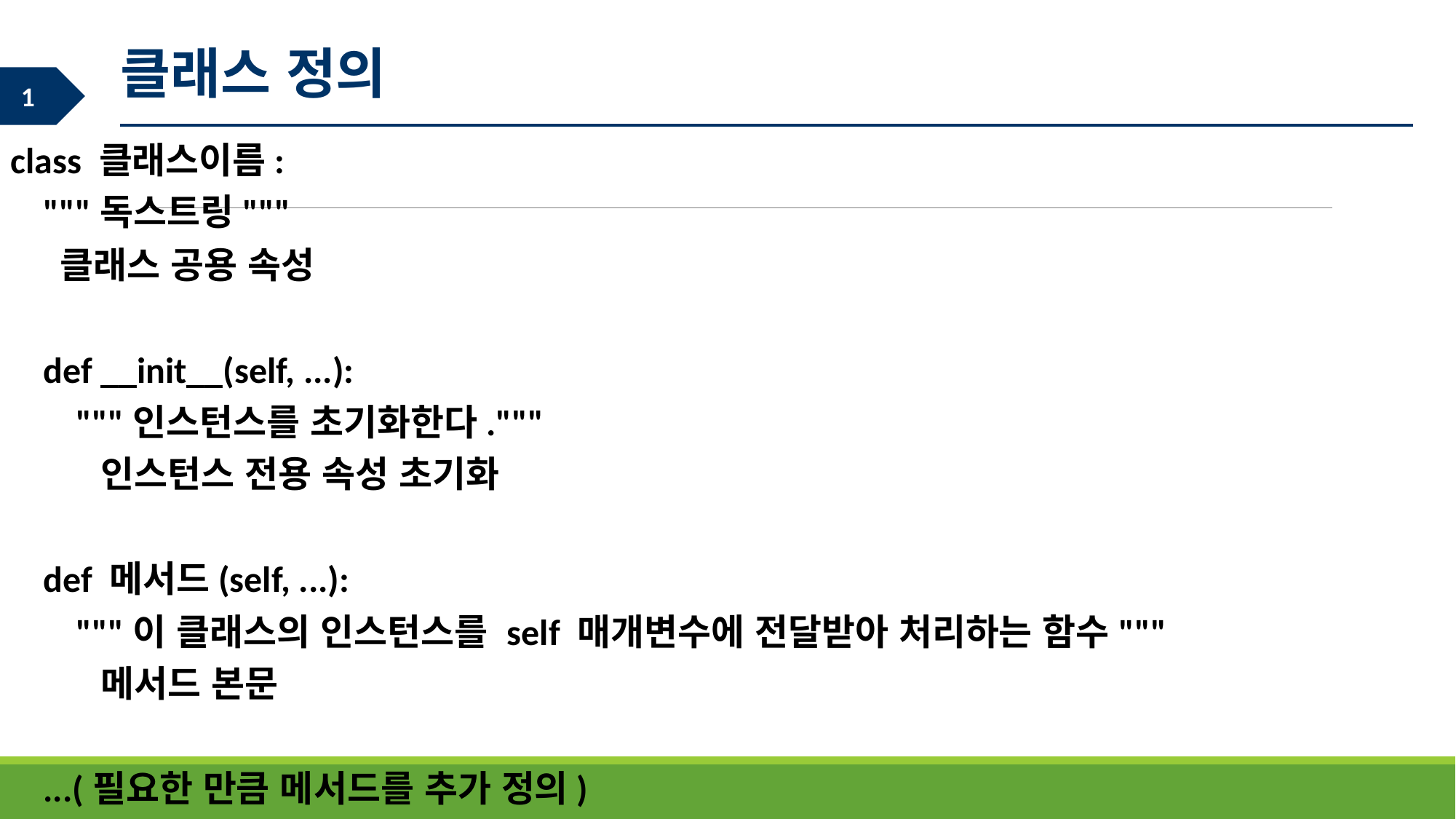

클래스 정의

class 클래스이름:
    """독스트링"""
    클래스 공용 속성

    def __init__(self, ...):
        """인스턴스를 초기화한다."""
        인스턴스 전용 속성 초기화

    def 메서드(self, ...):
        """이 클래스의 인스턴스를 self 매개변수에 전달받아 처리하는 함수"""
        메서드 본문

    ...(필요한 만큼 메서드를 추가 정의)